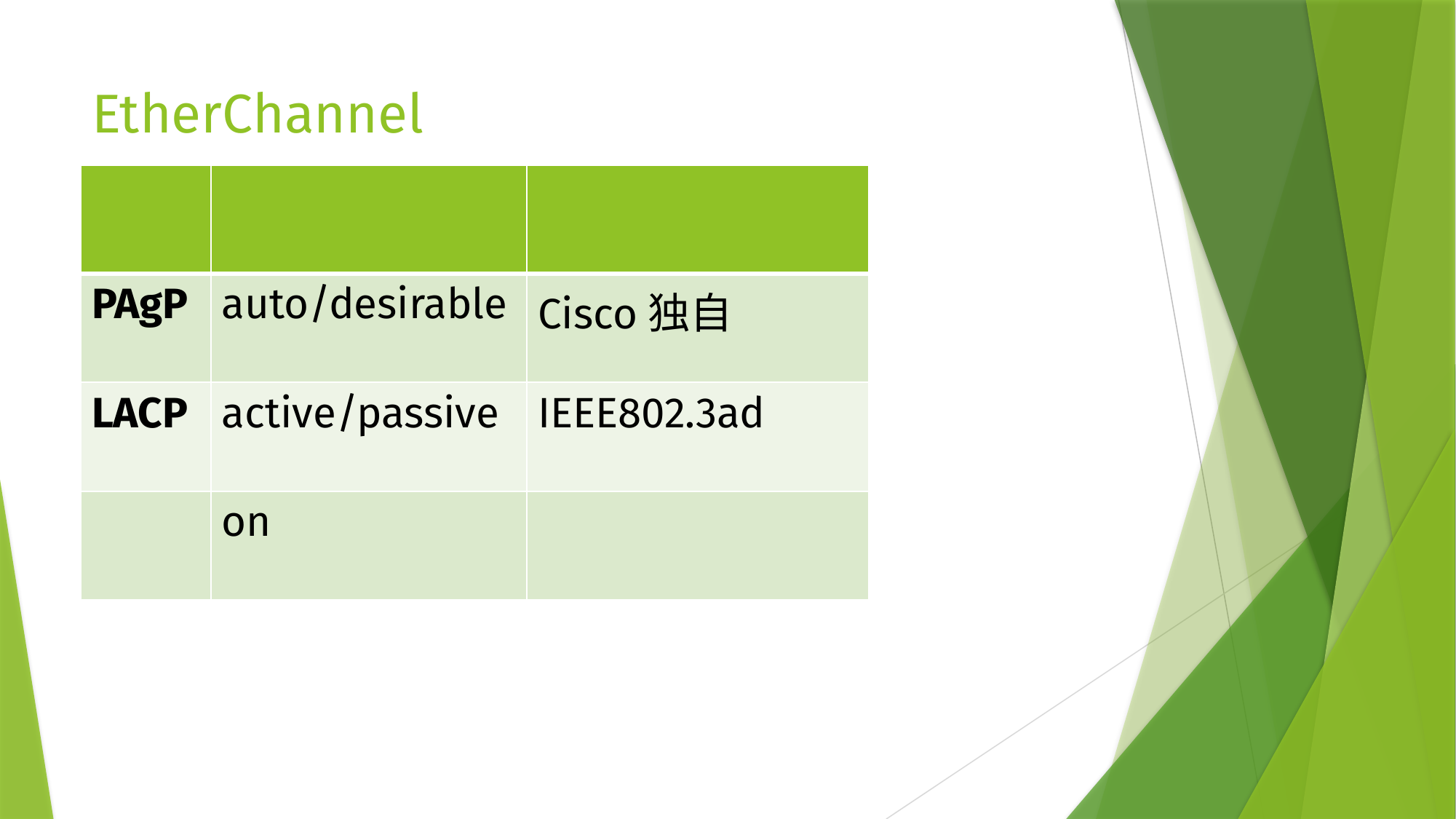

# EtherChannel
|  |  |  |
| --- | --- | --- |
| PAgP | auto/desirable | Cisco独自 |
| LACP | active/passive | IEEE802.3ad |
|  | on |  |